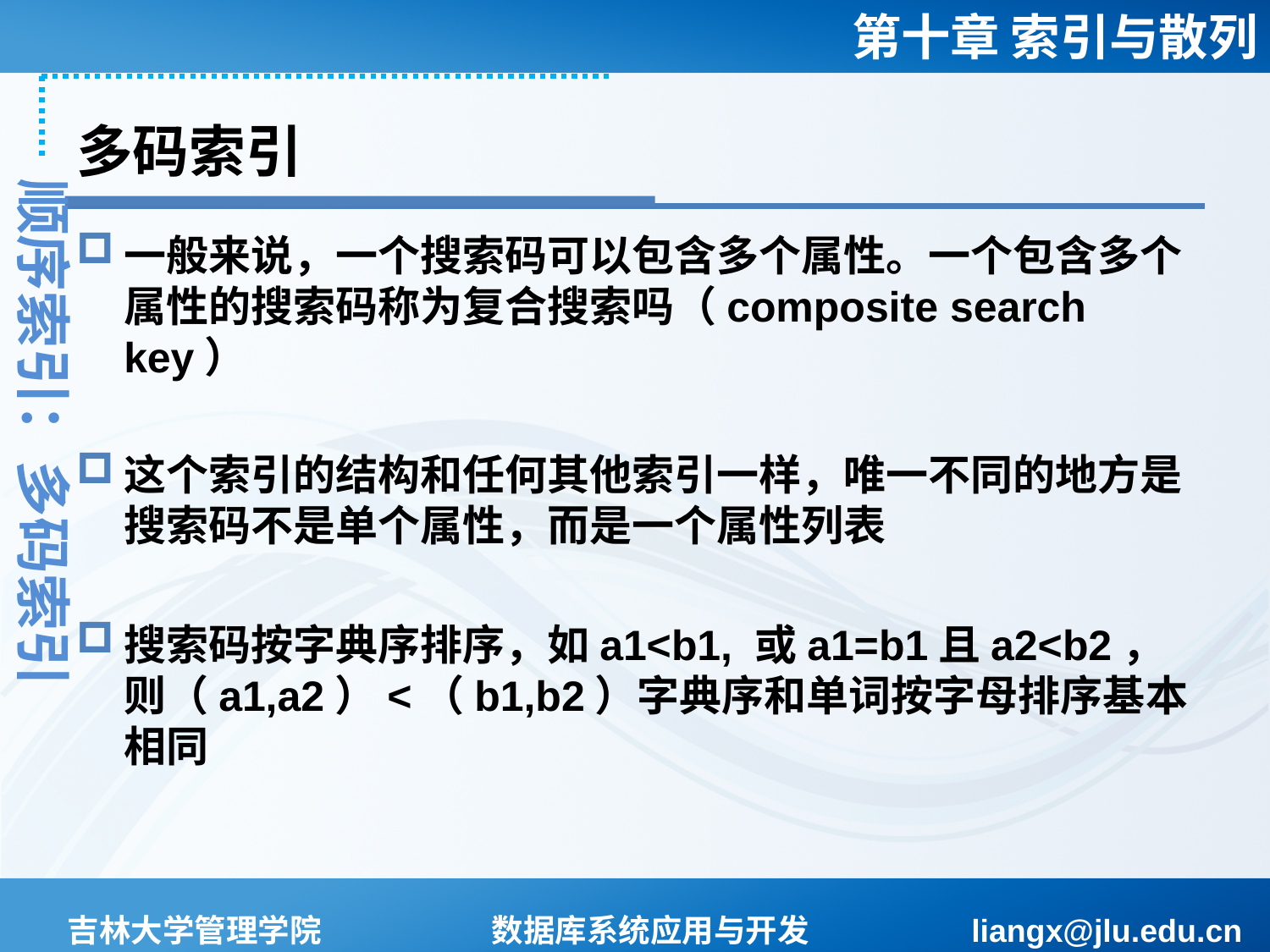

# 多码索引
顺序索引：多码索引
一般来说，一个搜索码可以包含多个属性。一个包含多个属性的搜索码称为复合搜索吗（composite search key）

这个索引的结构和任何其他索引一样，唯一不同的地方是搜索码不是单个属性，而是一个属性列表

搜索码按字典序排序，如a1<b1, 或a1=b1且a2<b2，则（a1,a2）<（b1,b2）字典序和单词按字母排序基本相同